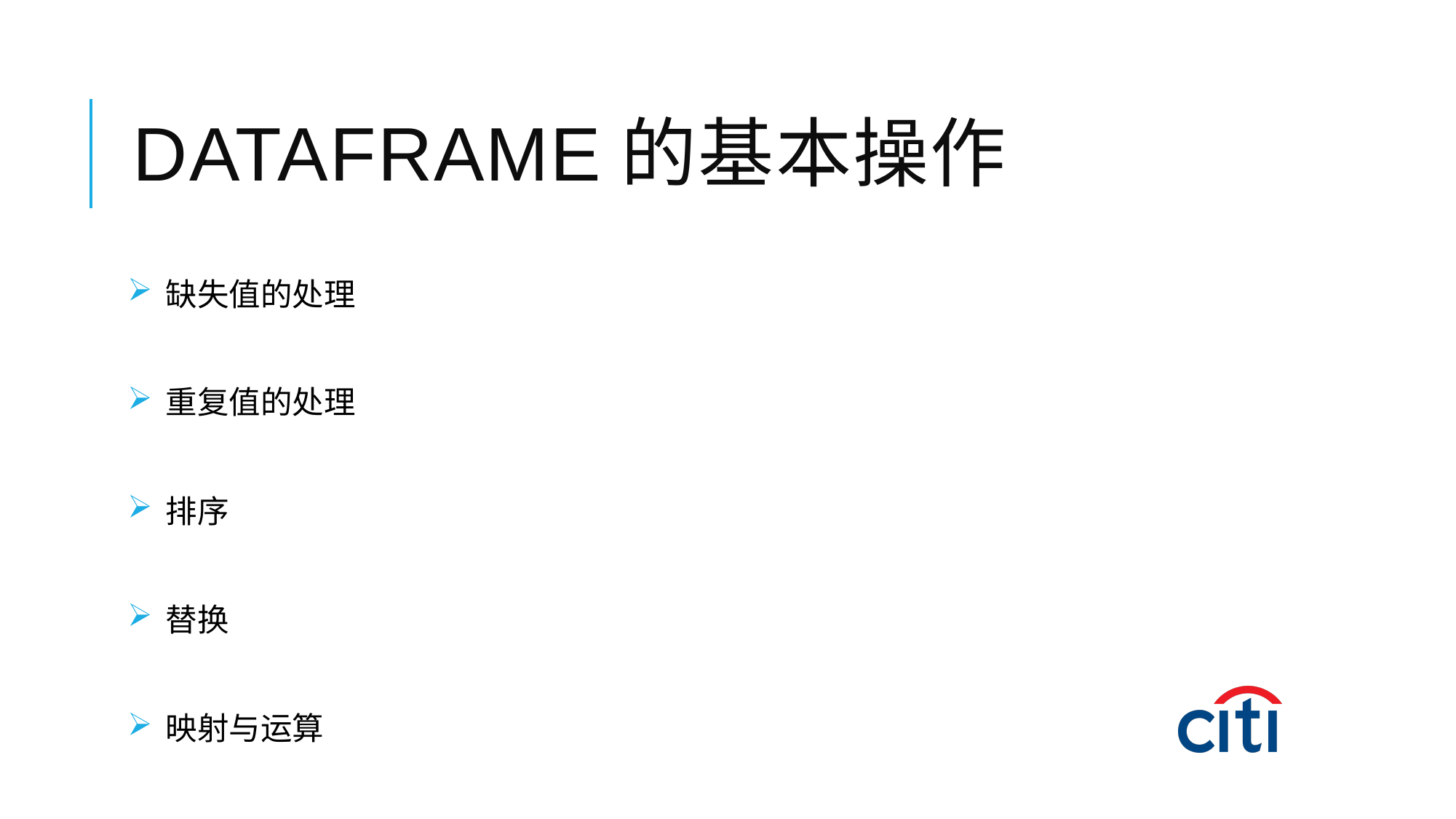

# dataframe的基本操作
 缺失值的处理

 重复值的处理

 排序

 替换

 映射与运算